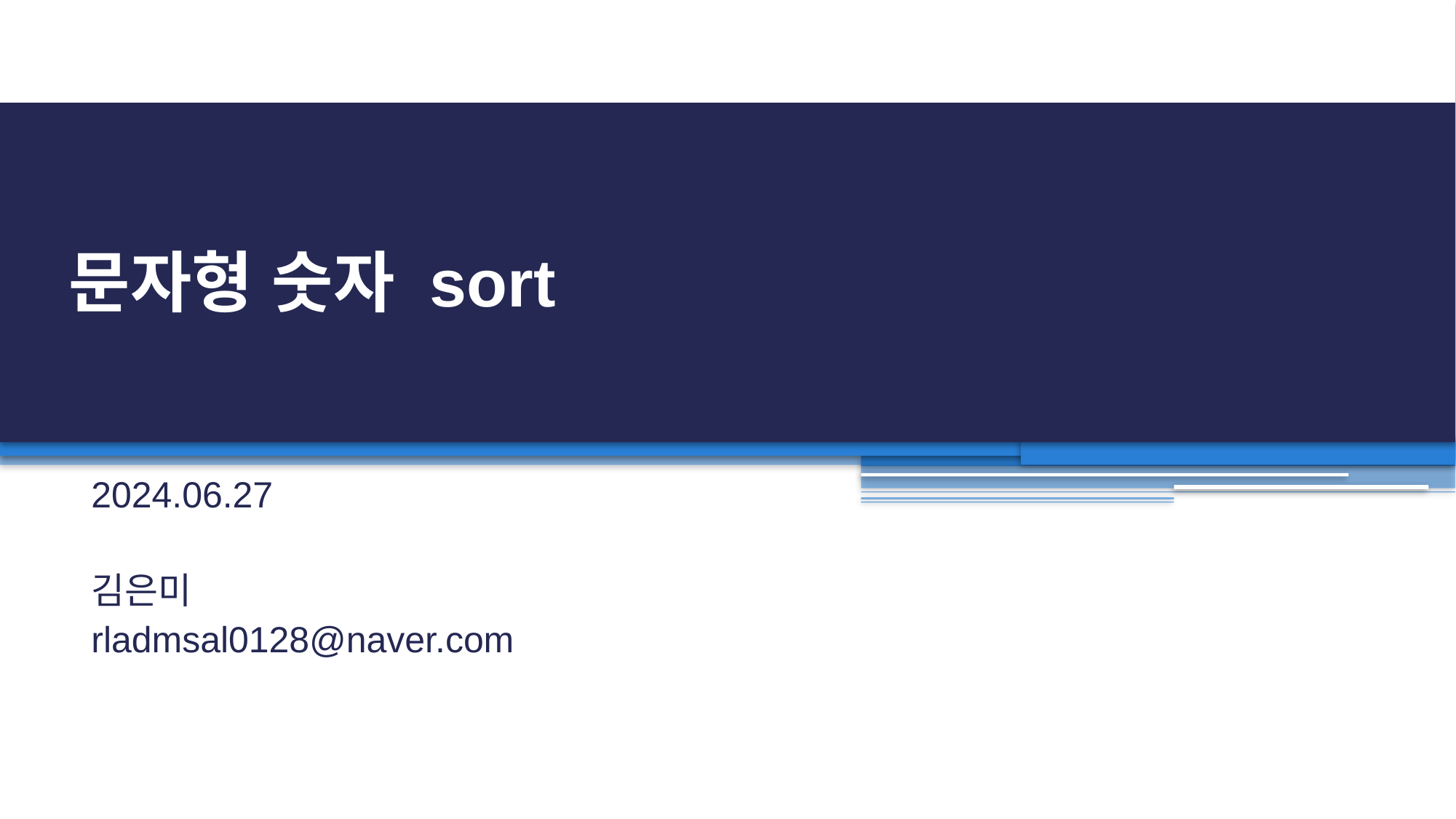

# 문자형 숫자 sort
2024.06.27

김은미
rladmsal0128@naver.com